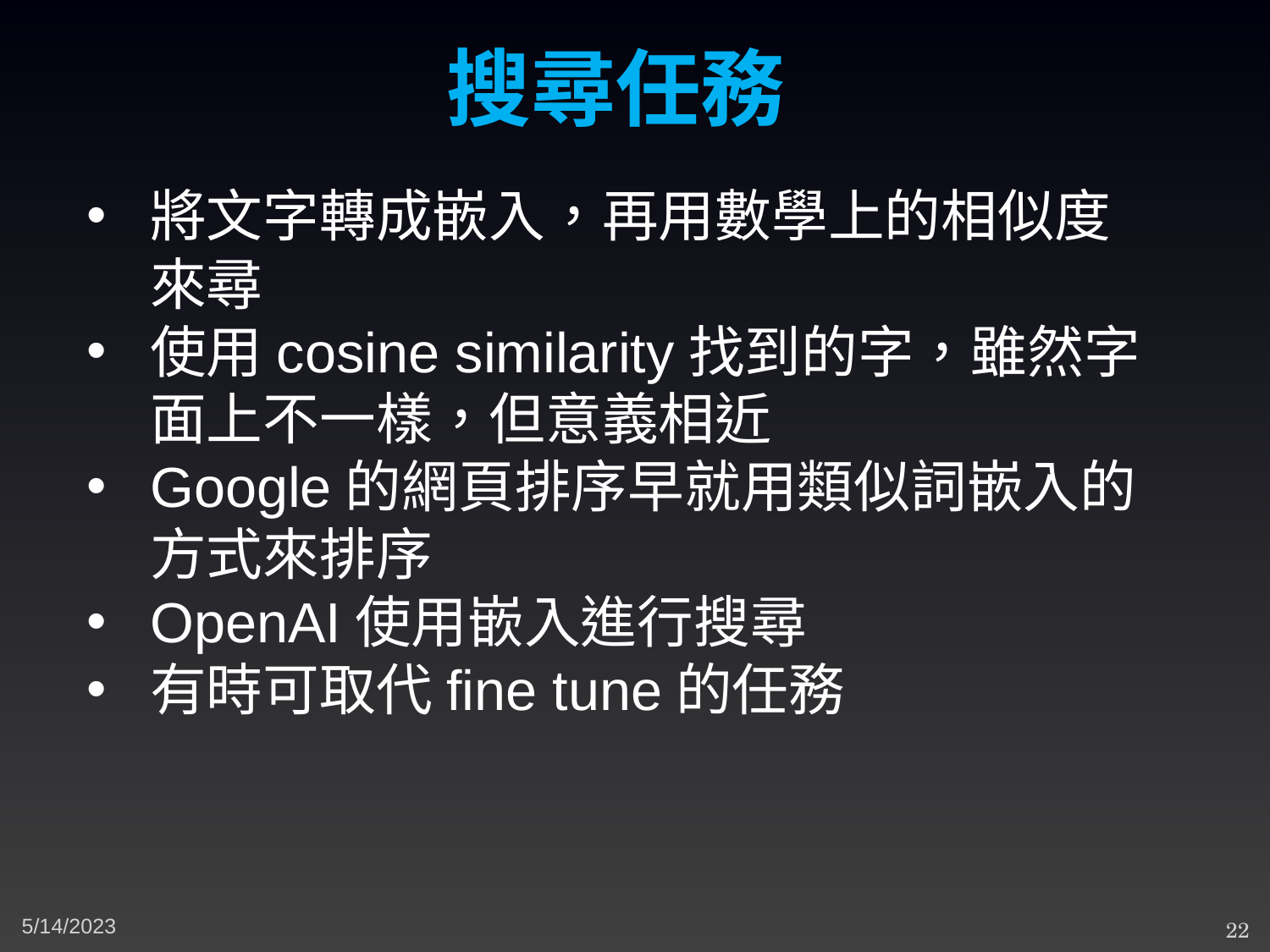

搜尋任務
將文字轉成嵌入，再用數學上的相似度來尋
使用cosine similarity找到的字，雖然字面上不一樣，但意義相近
Google的網頁排序早就用類似詞嵌入的方式來排序
OpenAI使用嵌入進行搜尋
有時可取代fine tune的任務

5/14/2023
22